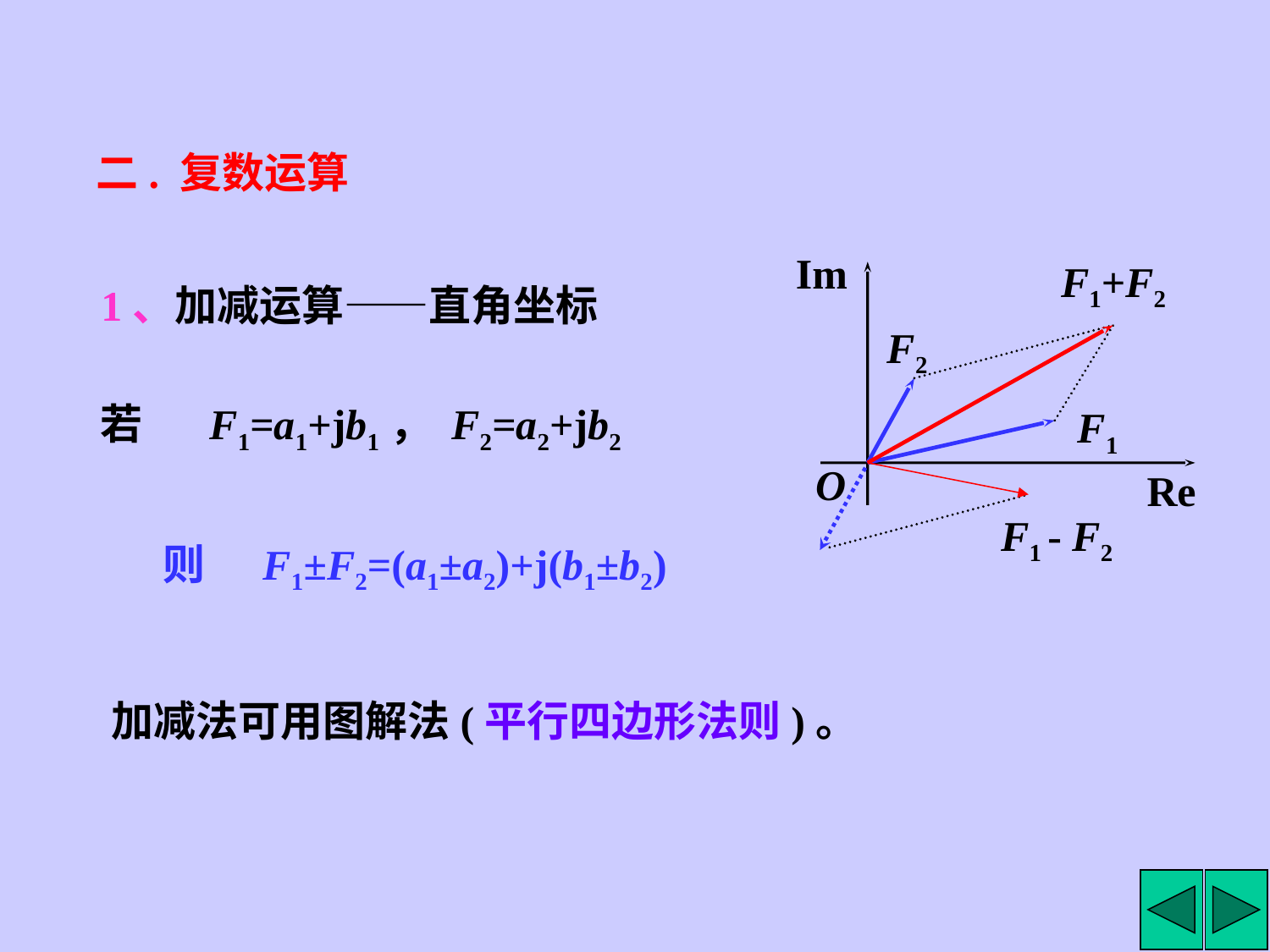

二. 复数运算
Im
F1+F2

F2

F1

O
Re

F1 - F2
1、加减运算——直角坐标
若      F1=a1+jb1， F2=a2+jb2
则     F1±F2=(a1±a2)+j(b1±b2)
加减法可用图解法(平行四边形法则)。